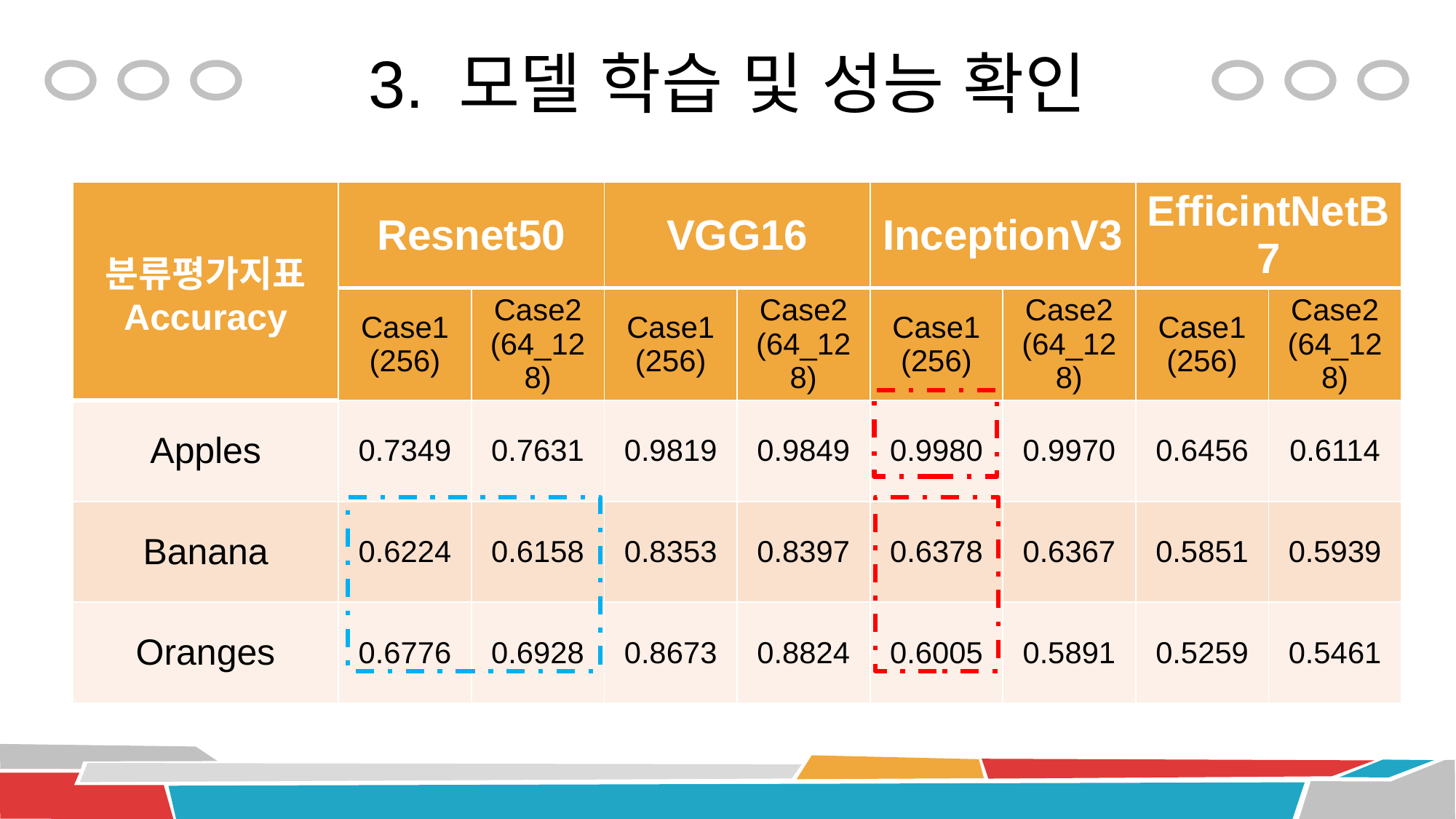

# 3. 모델 학습 및 성능 확인
| 분류평가지표 Accuracy | Resnet50 |  | VGG16 |  | InceptionV3 |  | EfficintNetB7 |  |
| --- | --- | --- | --- | --- | --- | --- | --- | --- |
|  | Case1 (256) | Case2 (64\_128) | Case1 (256) | Case2 (64\_128) | Case1 (256) | Case2 (64\_128) | Case1 (256) | Case2 (64\_128) |
| Apples | 0.7349 | 0.7631 | 0.9819 | 0.9849 | 0.9980 | 0.9970 | 0.6456 | 0.6114 |
| Banana | 0.6224 | 0.6158 | 0.8353 | 0.8397 | 0.6378 | 0.6367 | 0.5851 | 0.5939 |
| Oranges | 0.6776 | 0.6928 | 0.8673 | 0.8824 | 0.6005 | 0.5891 | 0.5259 | 0.5461 |